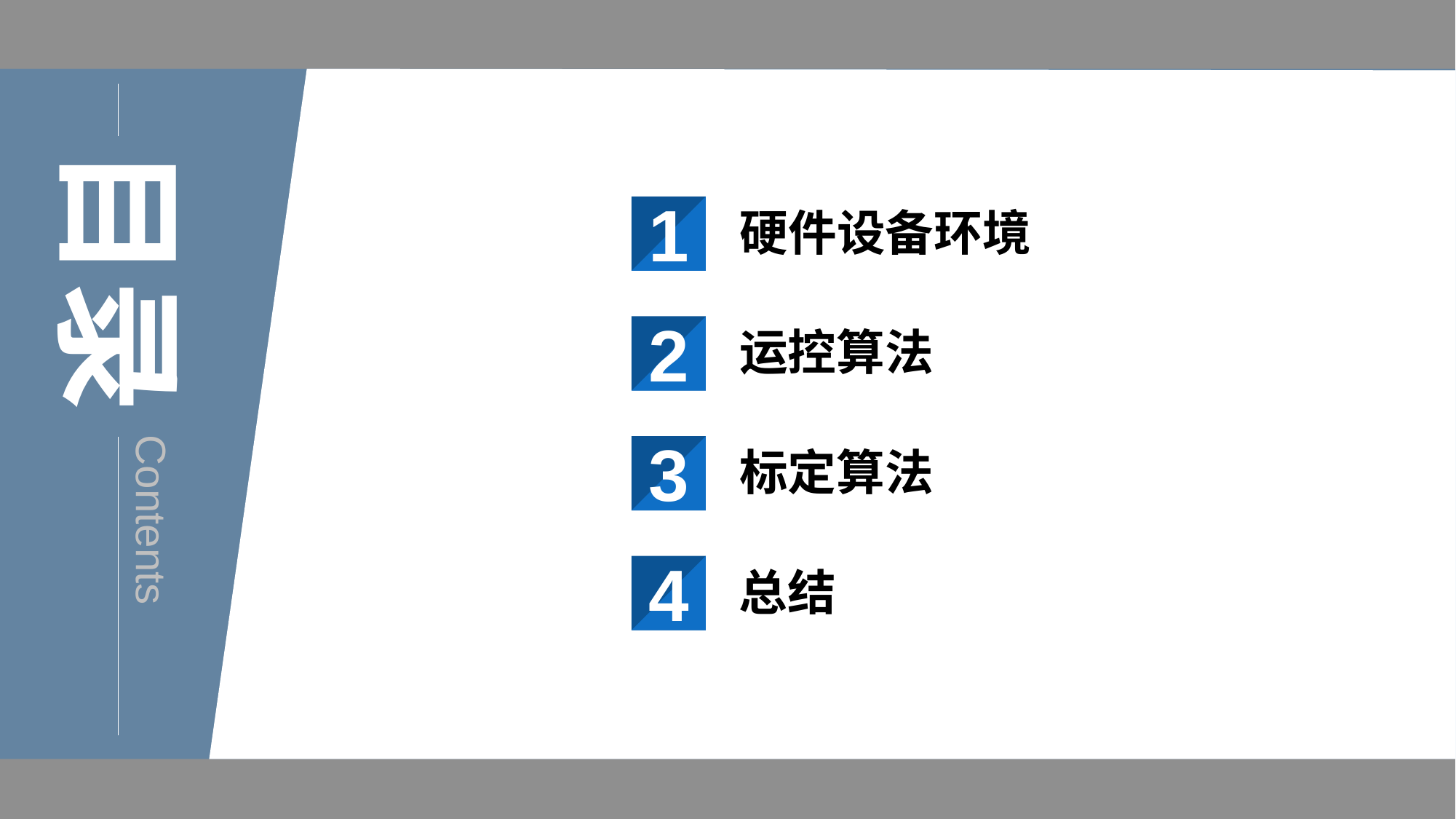

1
硬件设备环境

2
运控算法

3
标定算法

4
总结